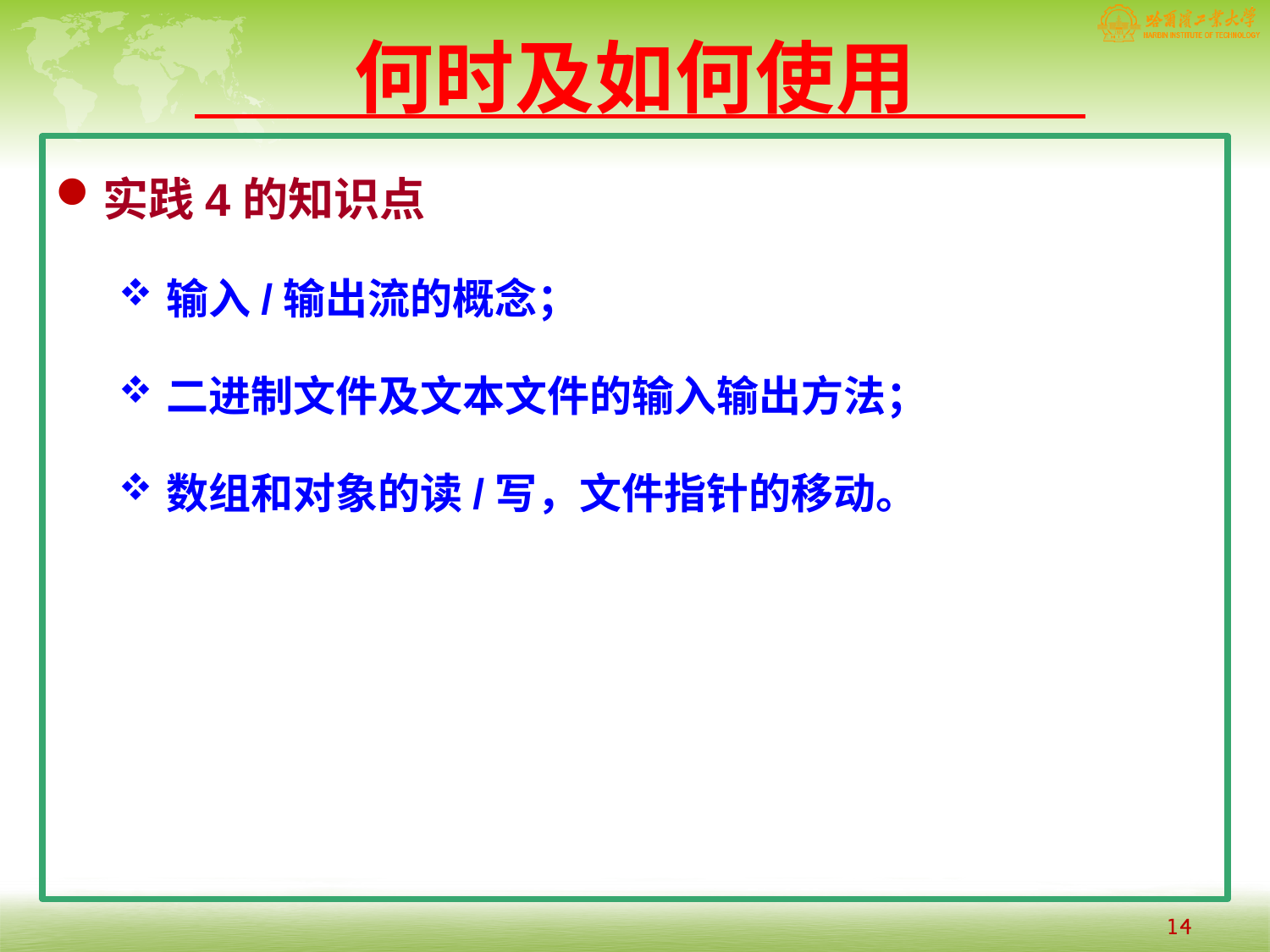

# 何时及如何使用
实践4的知识点
输入/输出流的概念；
二进制文件及文本文件的输入输出方法；
数组和对象的读/写，文件指针的移动。

14